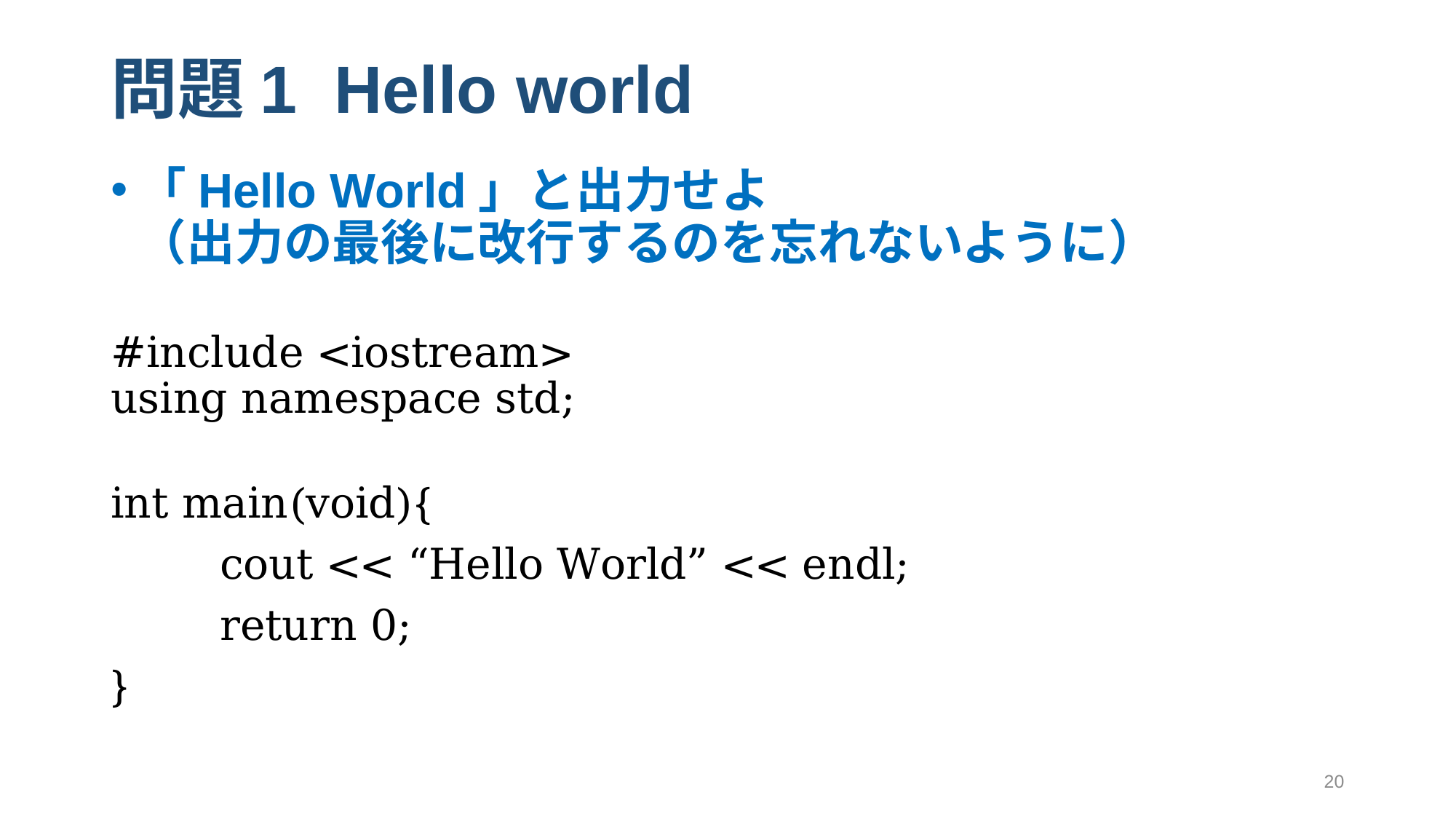

# 問題1  Hello world
「Hello World」と出力せよ
（出力の最後に改行するのを忘れないように）

#include <iostream>
using namespace std;

int main(void){
	cout << “Hello World” << endl;
	return 0;
}
20